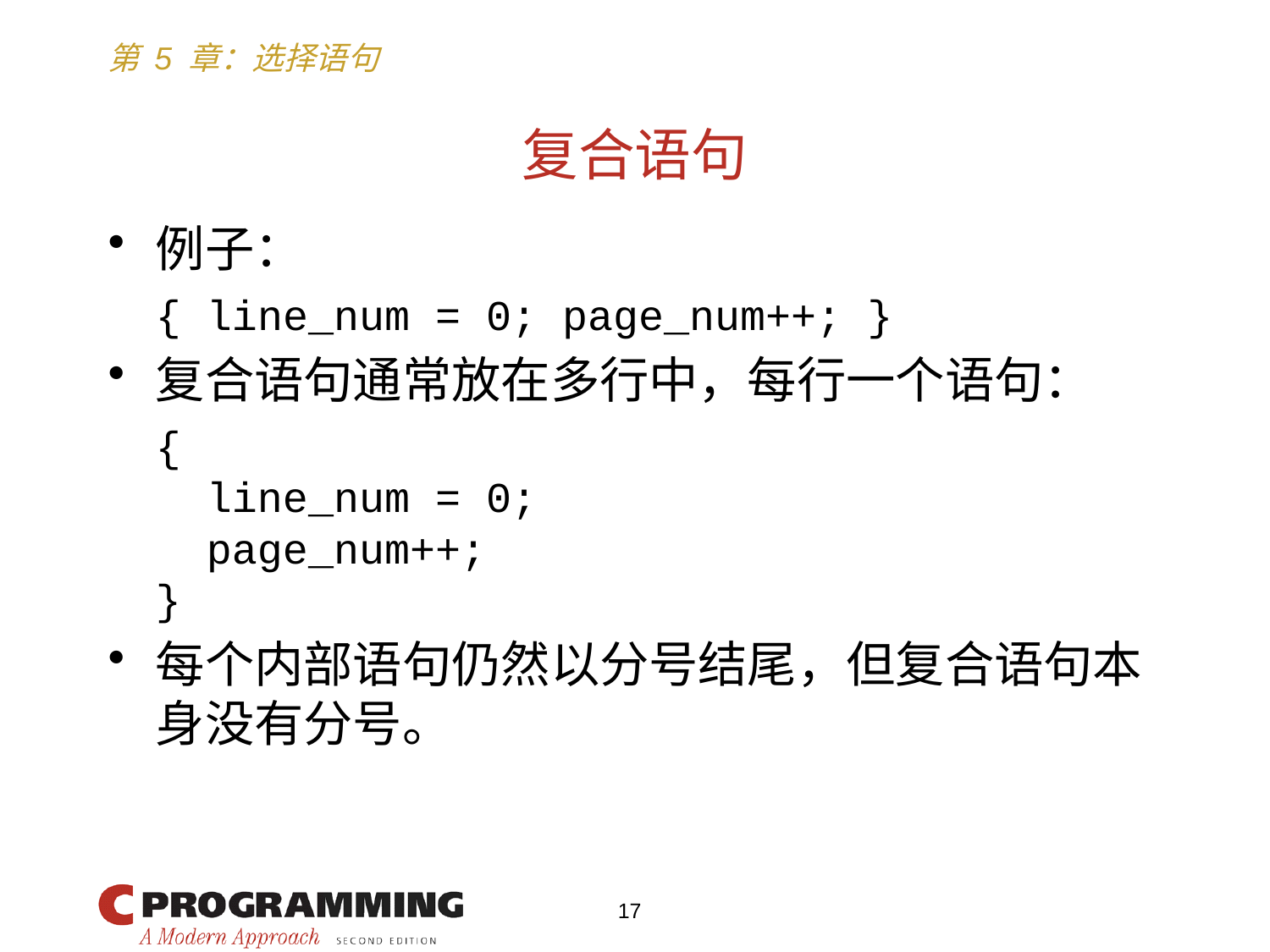

# 复合语句
例子：
	{ line_num = 0; page_num++; }
复合语句通常放在多行中，每行一个语句：
	{
	  line_num = 0;
	  page_num++;
	}
每个内部语句仍然以分号结尾，但复合语句本身没有分号。
17